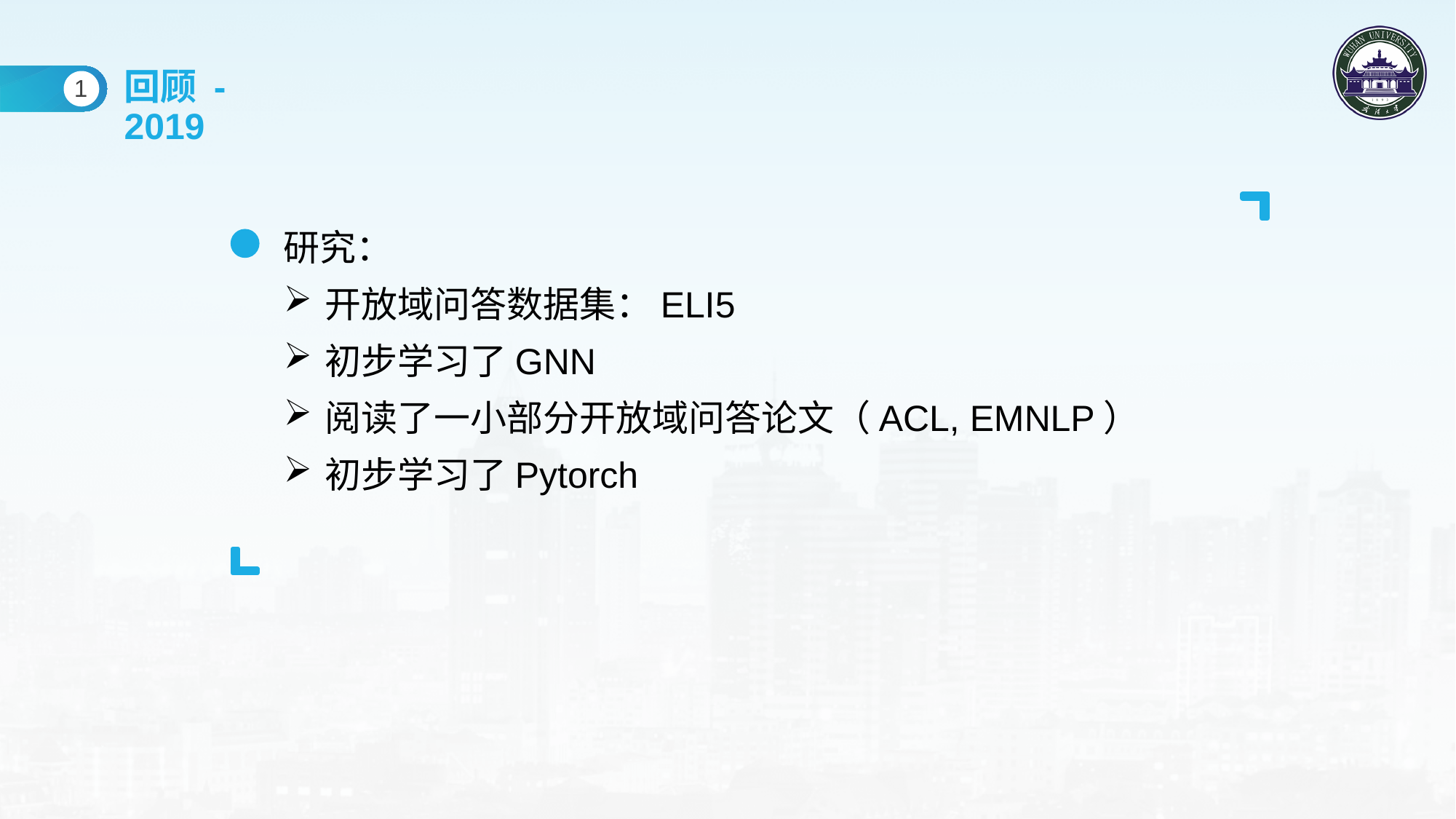

回顾 - 2019
1

研究：
开放域问答数据集：ELI5
初步学习了GNN
阅读了一小部分开放域问答论文（ACL, EMNLP）
初步学习了Pytorch